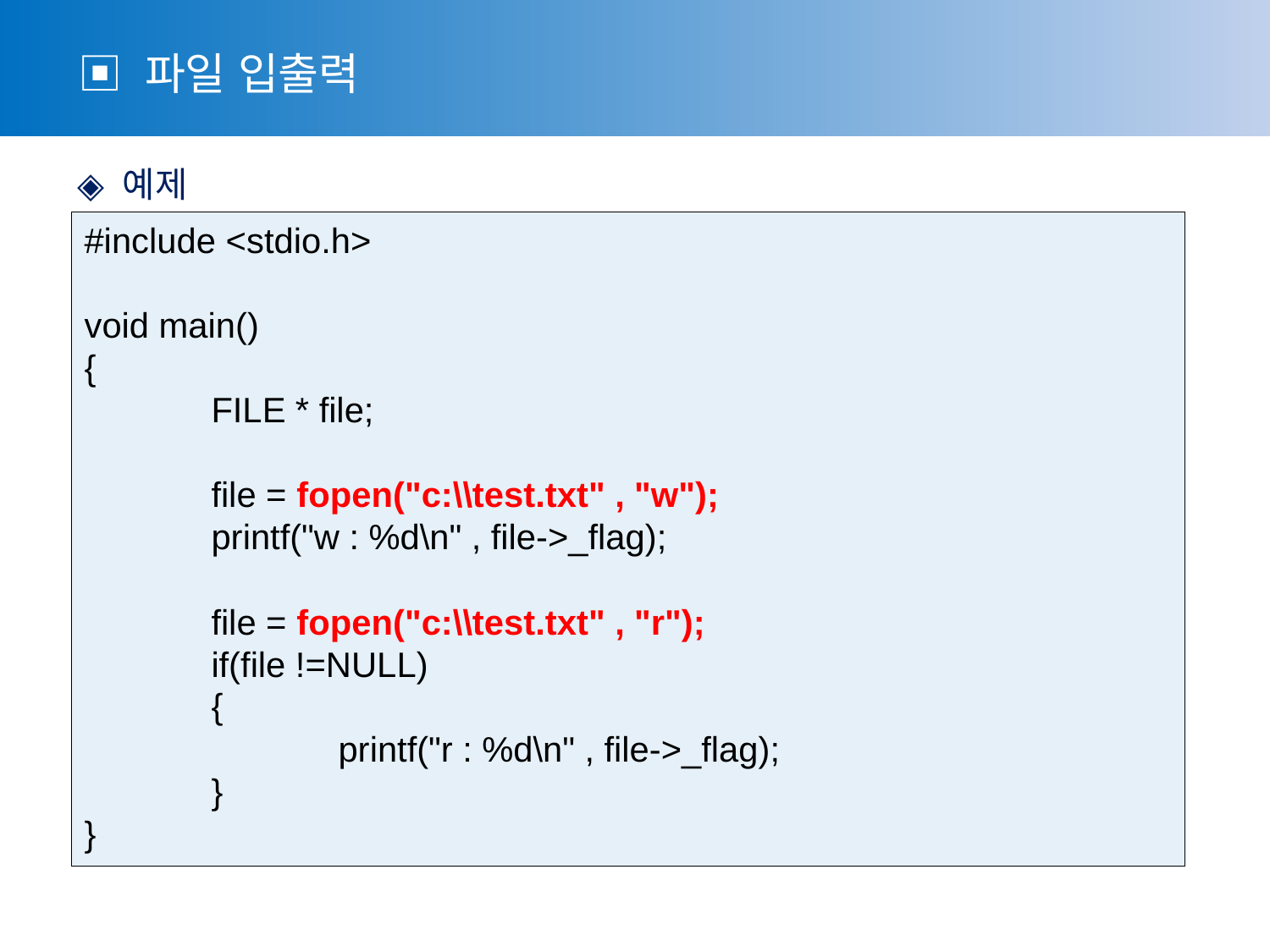

▣ 파일 입출력
 ◈ 예제
#include <stdio.h>

void main()
{
	FILE * file;

	file = fopen("c:\\test.txt" , "w");
	printf("w : %d\n" , file->_flag);

	file = fopen("c:\\test.txt" , "r");
	if(file !=NULL)
	{
		printf("r : %d\n" , file->_flag);
	}
}